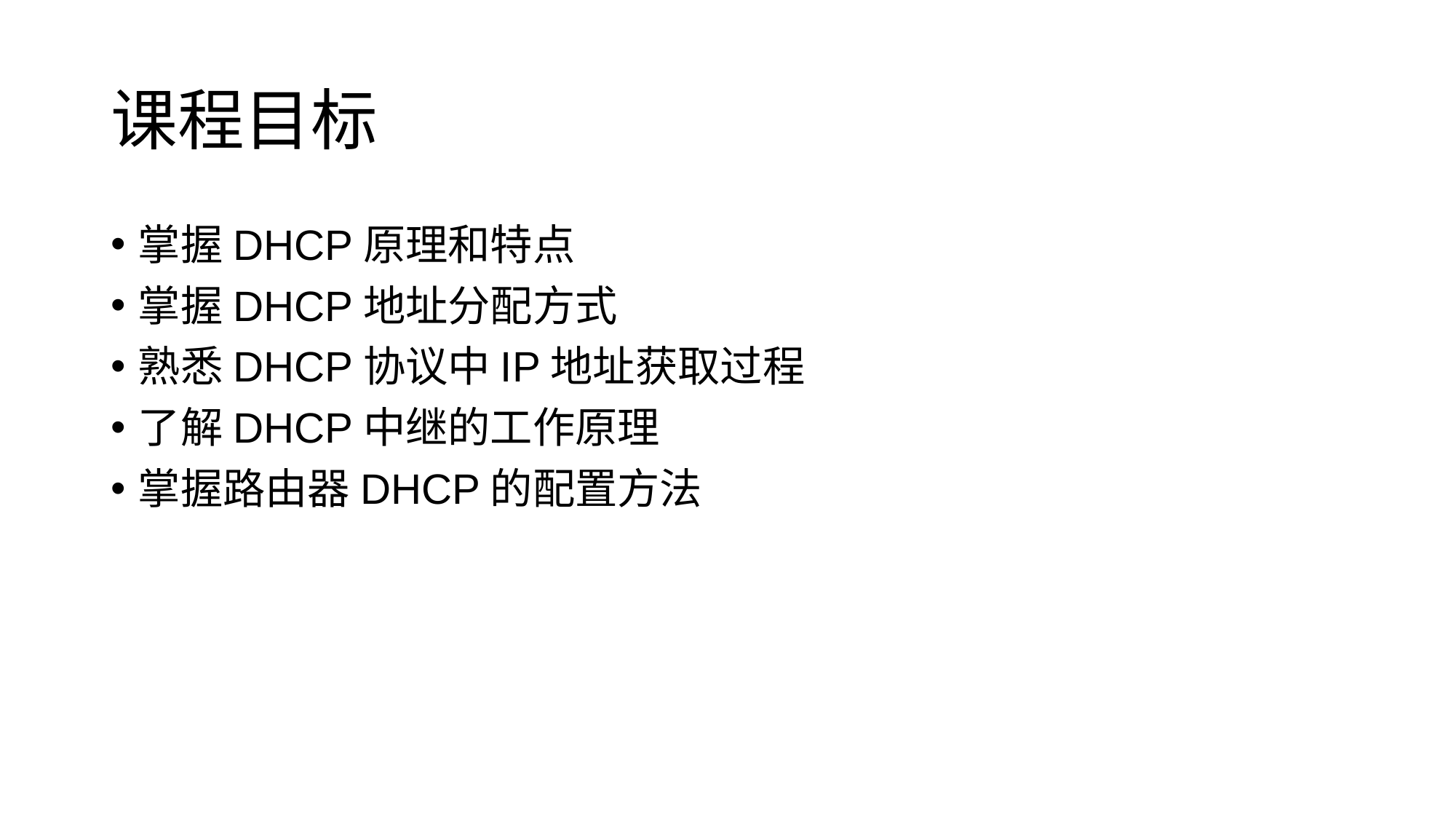

# 课程目标
掌握DHCP原理和特点
掌握DHCP地址分配方式
熟悉DHCP协议中IP地址获取过程
了解DHCP中继的工作原理
掌握路由器DHCP的配置方法